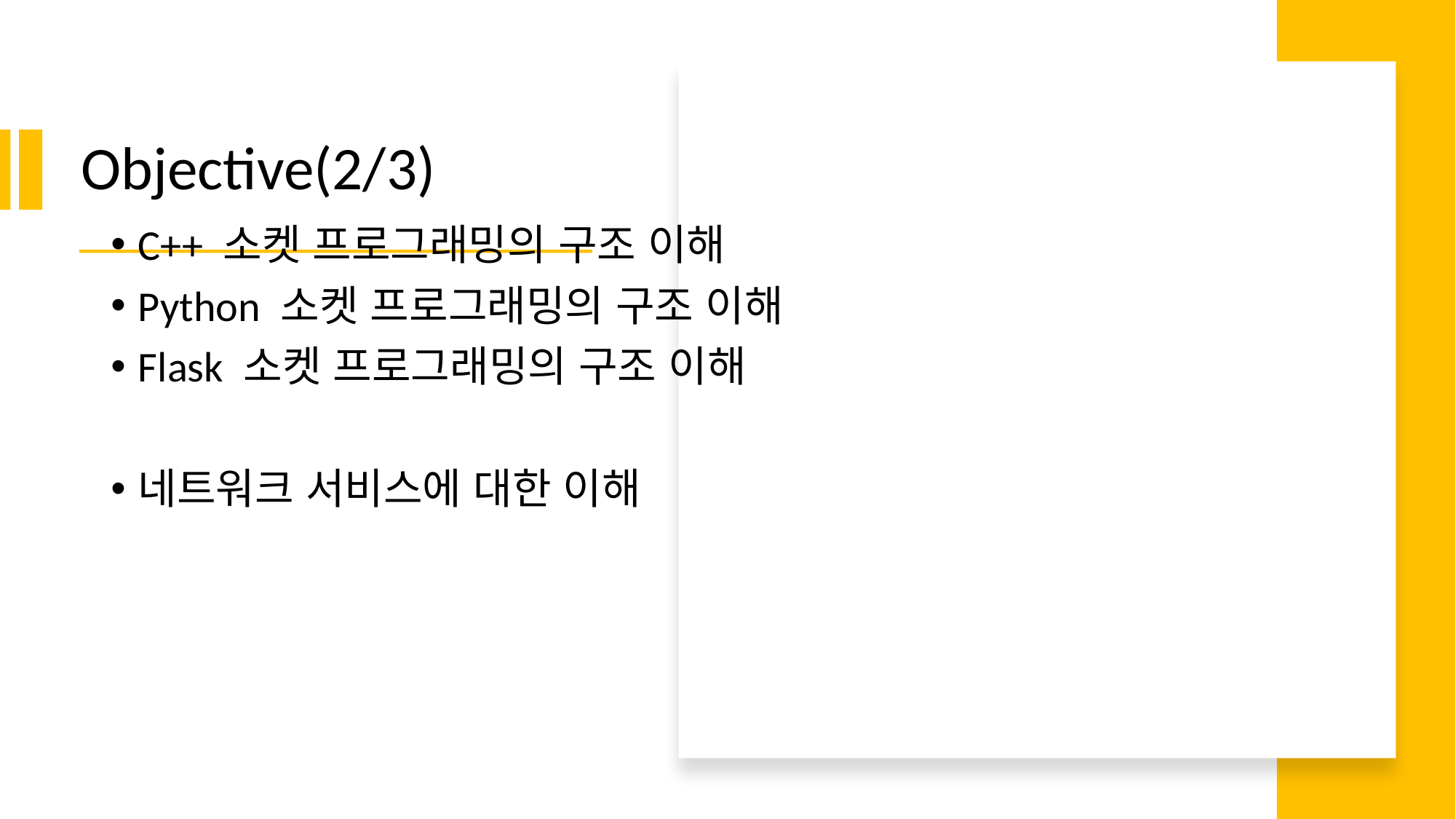

# Objective(2/3)

C++ 소켓 프로그래밍의 구조 이해
Python 소켓 프로그래밍의 구조 이해
Flask 소켓 프로그래밍의 구조 이해

네트워크 서비스에 대한 이해